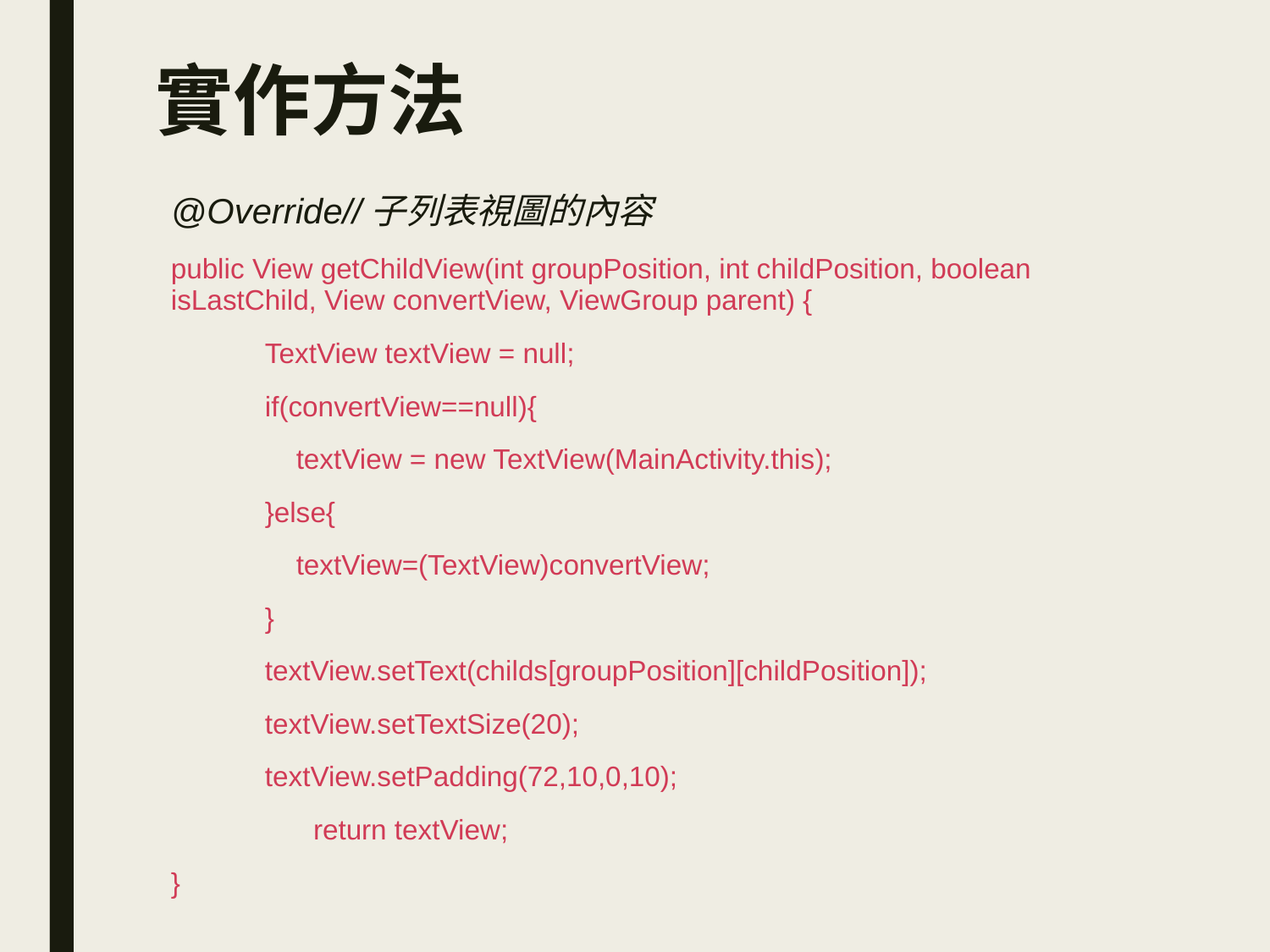

# 實作方法
@Override//子列表視圖的內容
public View getChildView(int groupPosition, int childPosition, boolean isLastChild, View convertView, ViewGroup parent) {
            TextView textView = null;
            if(convertView==null){
                textView = new TextView(MainActivity.this);
            }else{
                textView=(TextView)convertView;
            }
            textView.setText(childs[groupPosition][childPosition]);
            textView.setTextSize(20);
            textView.setPadding(72,10,0,10);
	  return textView;
}